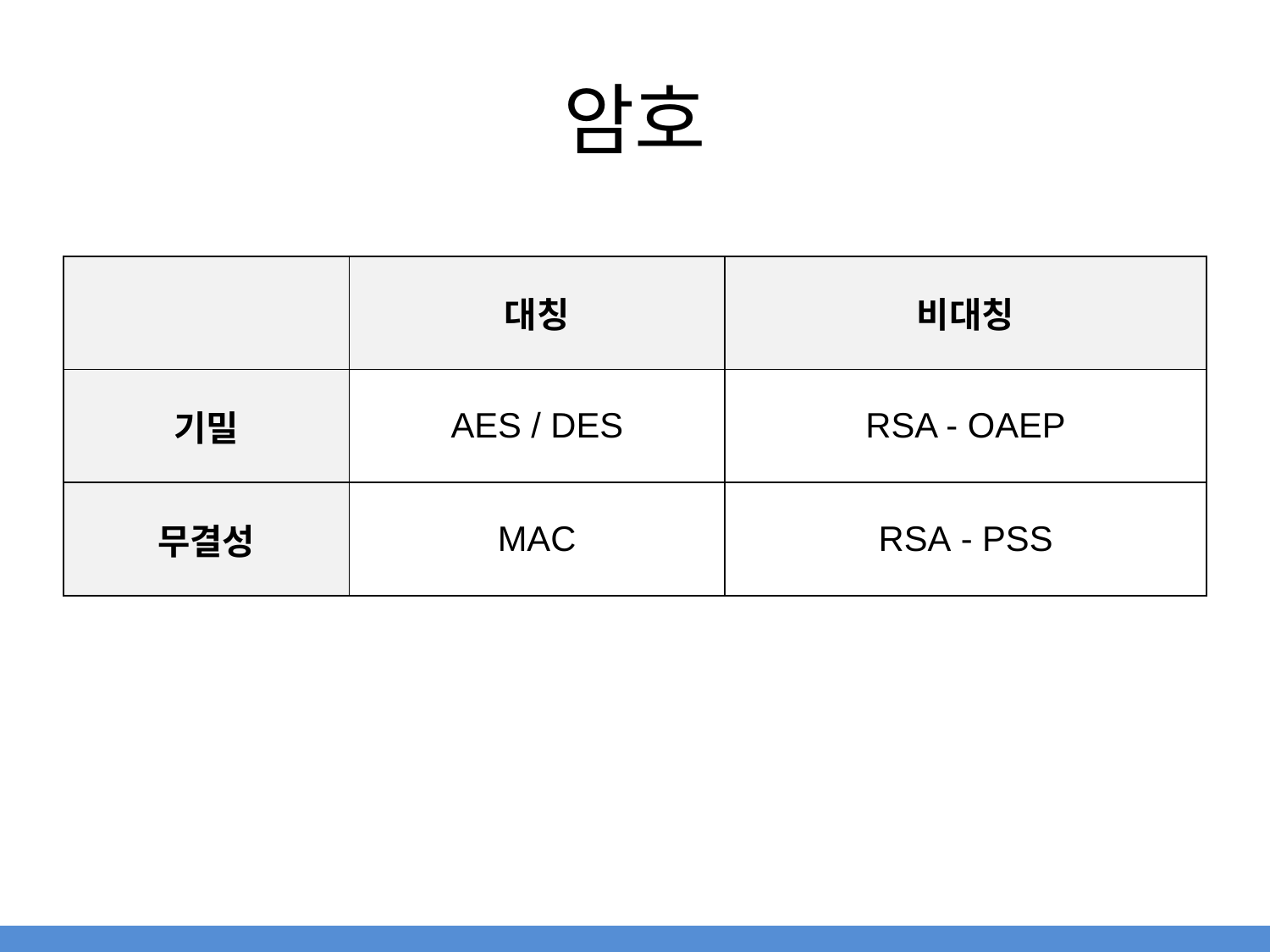

# 암호
|  | 대칭 | 비대칭 |
| --- | --- | --- |
| 기밀 | AES / DES | RSA - OAEP |
| 무결성 | MAC | RSA - PSS |